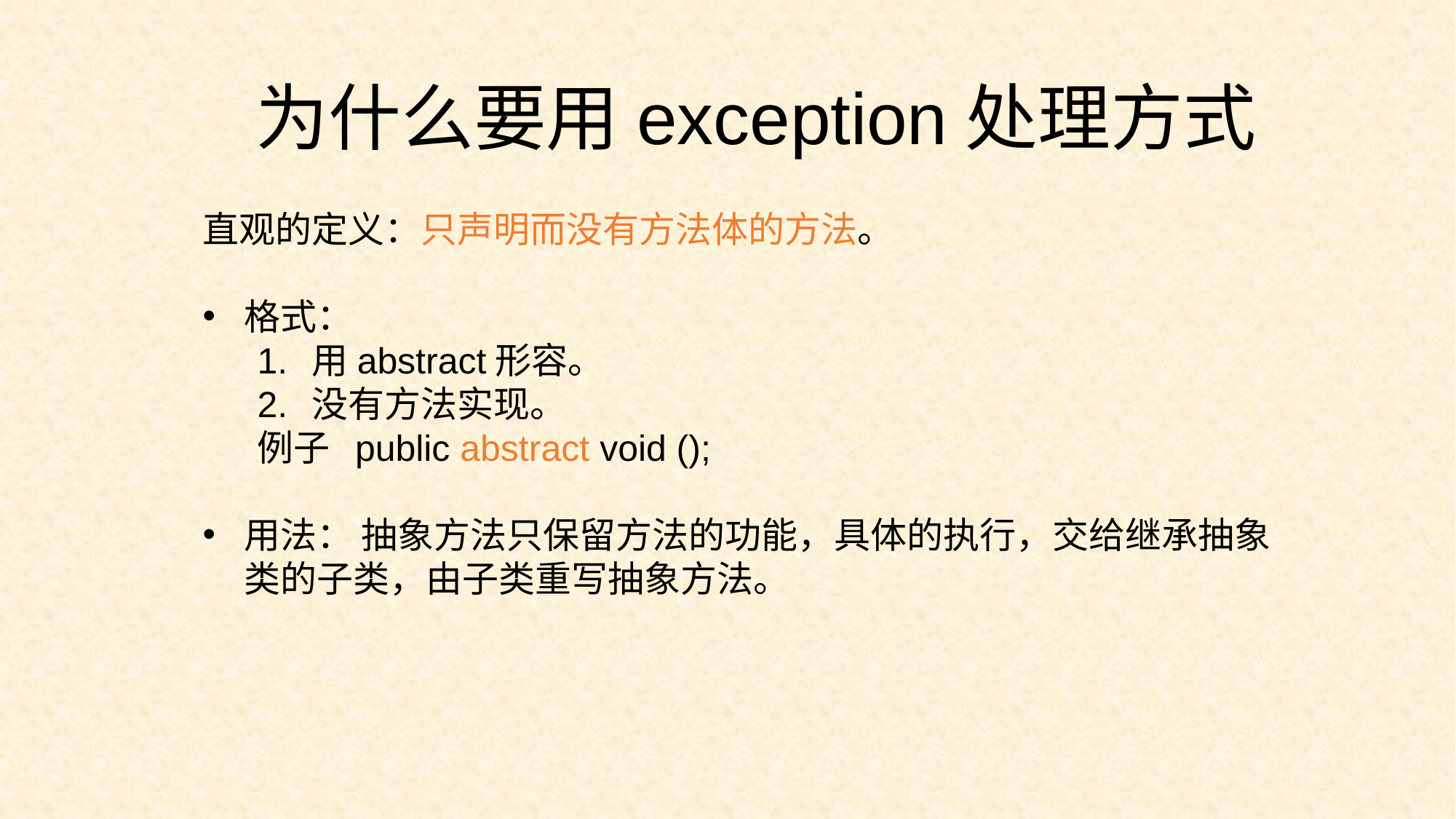

为什么要用exception处理方式
直观的定义：只声明而没有方法体的方法。

格式：
用abstract形容。
没有方法实现。
例子  public abstract void ();

用法： 抽象方法只保留方法的功能，具体的执行，交给继承抽象类的子类，由子类重写抽象方法。